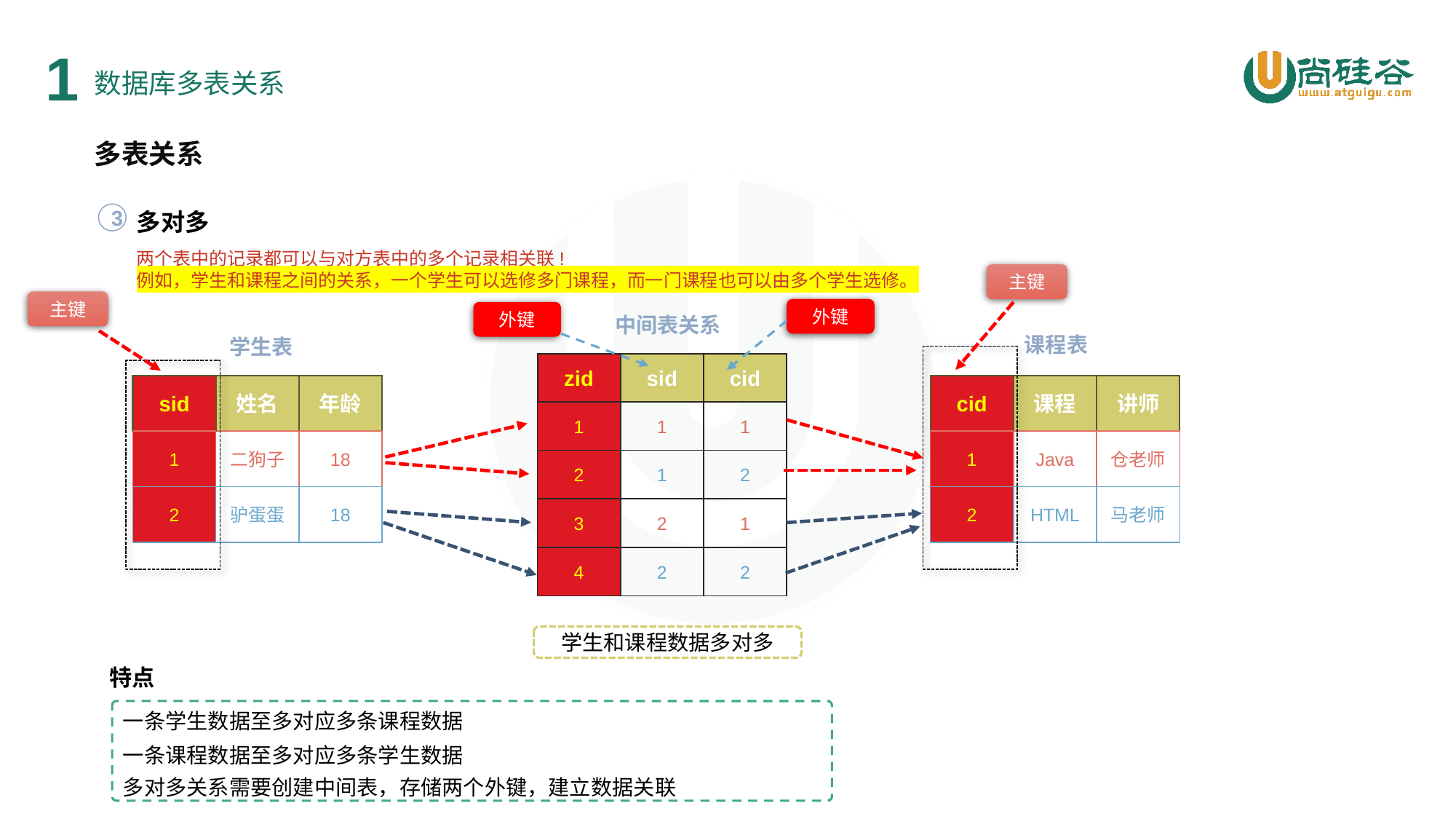

1
数据库多表关系
多表关系
多对多
3
两个表中的记录都可以与对方表中的多个记录相关联!
例如，学生和课程之间的关系，一个学生可以选修多门课程，而一门课程也可以由多个学生选修。
主键
主键
外键
外键
中间表关系
课程表
学生表

zid
sid
cid

cid
课程
讲师
sid
姓名
年龄
1
1
1
1
Java
仓老师
1
二狗子
18
2
1
2
2
HTML
马老师
2
驴蛋蛋
18
3
2
1
4
2
2
学生和课程数据多对多
特点

一条学生数据至多对应多条课程数据

一条课程数据至多对应多条学生数据

多对多关系需要创建中间表，存储两个外键，建立数据关联